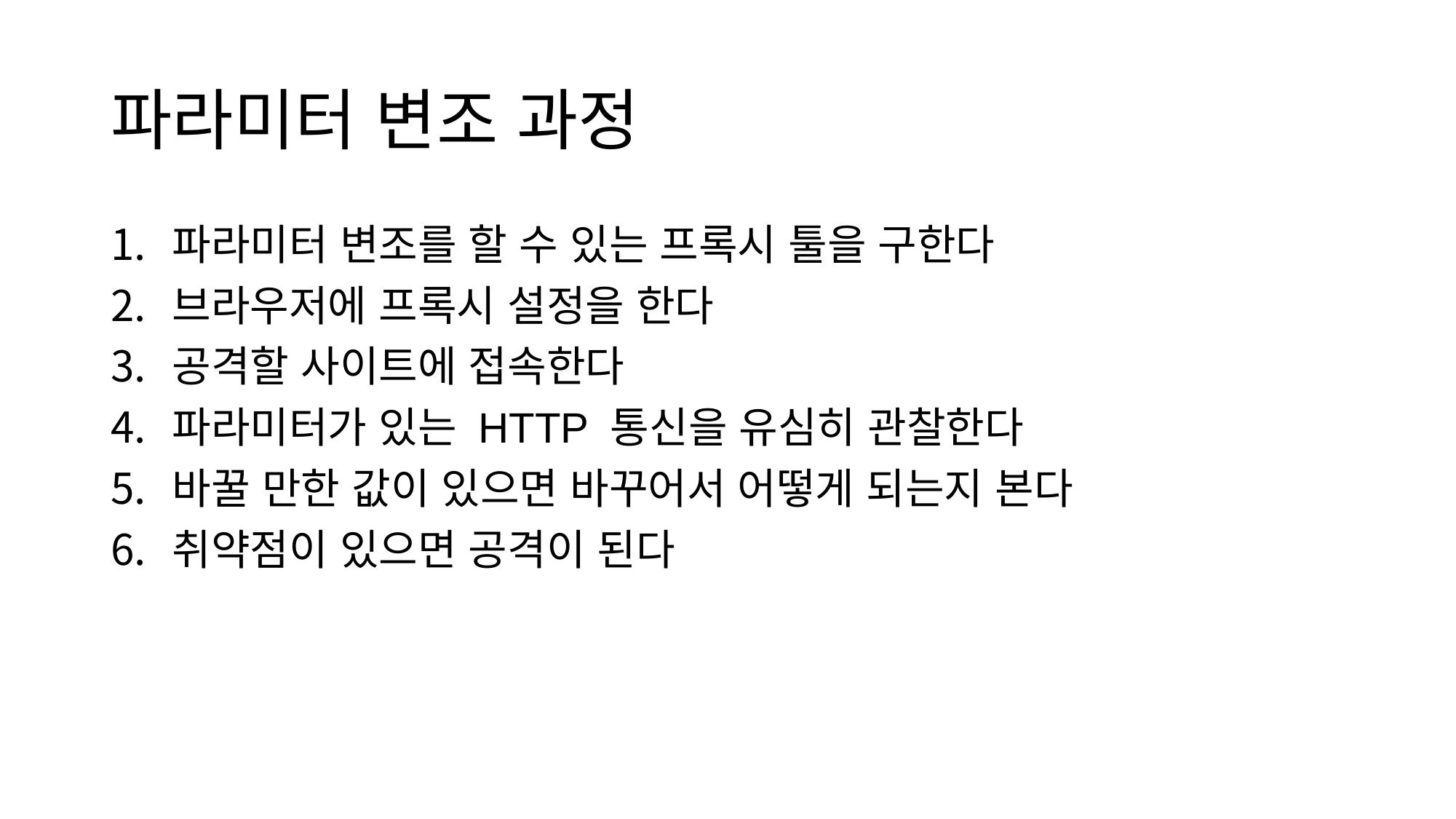

# 파라미터 변조 과정
파라미터 변조를 할 수 있는 프록시 툴을 구한다
브라우저에 프록시 설정을 한다
공격할 사이트에 접속한다
파라미터가 있는 HTTP 통신을 유심히 관찰한다
바꿀 만한 값이 있으면 바꾸어서 어떻게 되는지 본다
취약점이 있으면 공격이 된다